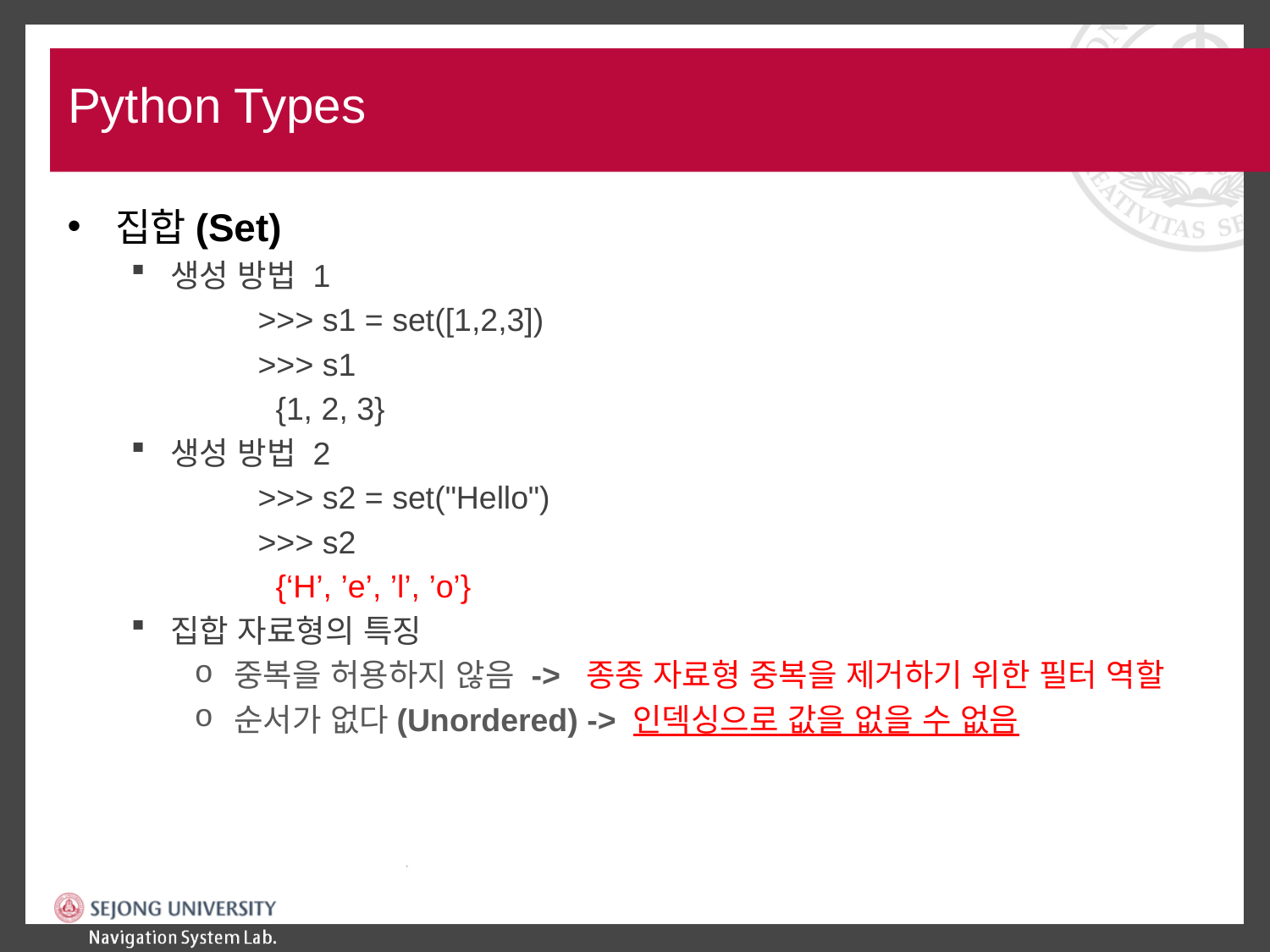

# Python Types
집합(Set)
생성 방법 1
>>> s1 = set([1,2,3])
>>> s1
  {1, 2, 3}
생성 방법 2
>>> s2 = set("Hello")
>>> s2
  {‘H’, ’e’, ’l’, ’o’}
집합 자료형의 특징
중복을 허용하지 않음 ->  종종 자료형 중복을 제거하기 위한 필터 역할
순서가 없다(Unordered) -> 인덱싱으로 값을 없을 수 없음